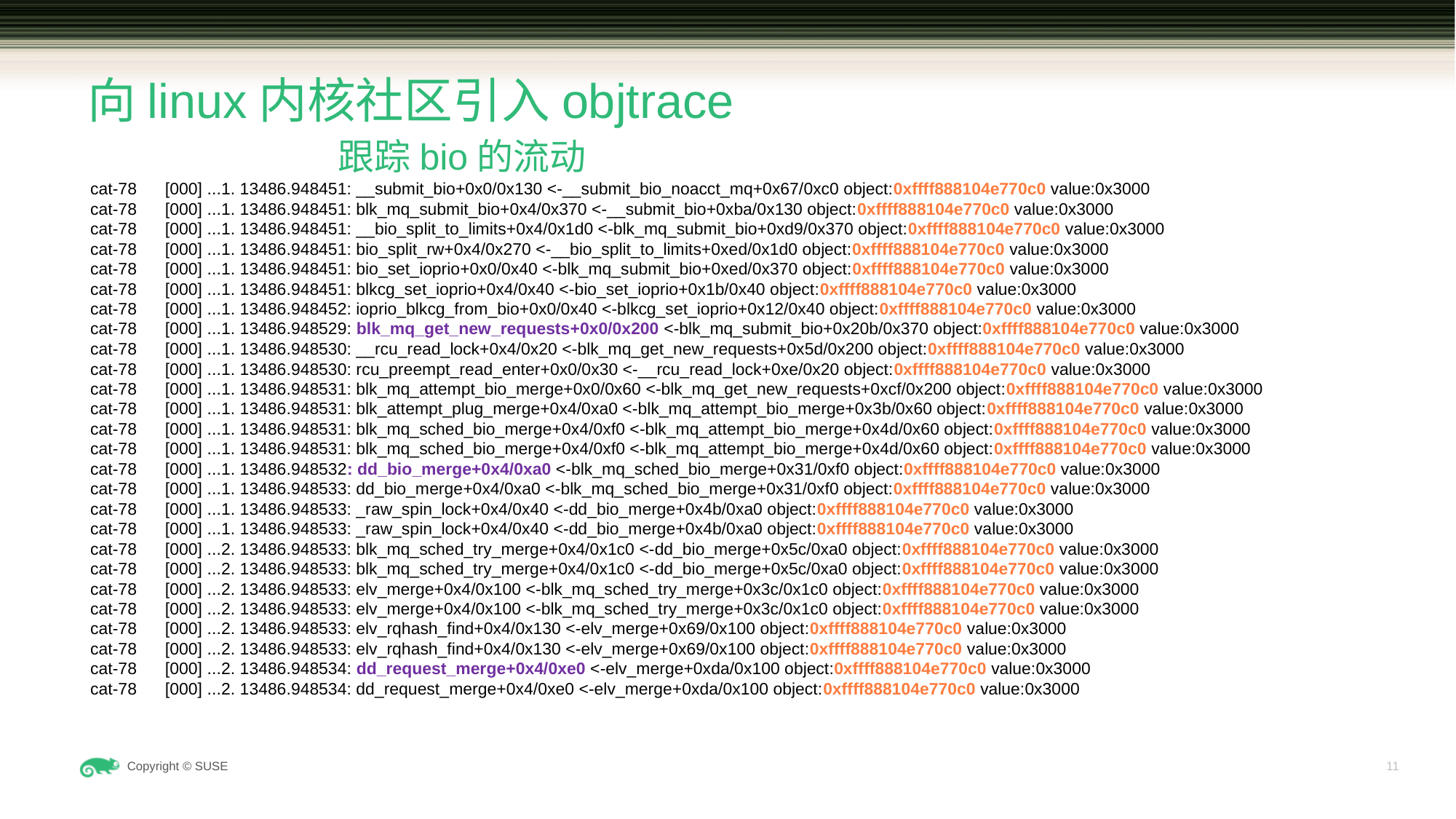

# 向linux内核社区引入objtrace
跟踪bio的流动
             cat-78      [000] ...1. 13486.948451: __submit_bio+0x0/0x130 <-__submit_bio_noacct_mq+0x67/0xc0 object:0xffff888104e770c0 value:0x3000
             cat-78      [000] ...1. 13486.948451: blk_mq_submit_bio+0x4/0x370 <-__submit_bio+0xba/0x130 object:0xffff888104e770c0 value:0x3000
             cat-78      [000] ...1. 13486.948451: __bio_split_to_limits+0x4/0x1d0 <-blk_mq_submit_bio+0xd9/0x370 object:0xffff888104e770c0 value:0x3000
             cat-78      [000] ...1. 13486.948451: bio_split_rw+0x4/0x270 <-__bio_split_to_limits+0xed/0x1d0 object:0xffff888104e770c0 value:0x3000
             cat-78      [000] ...1. 13486.948451: bio_set_ioprio+0x0/0x40 <-blk_mq_submit_bio+0xed/0x370 object:0xffff888104e770c0 value:0x3000
             cat-78      [000] ...1. 13486.948451: blkcg_set_ioprio+0x4/0x40 <-bio_set_ioprio+0x1b/0x40 object:0xffff888104e770c0 value:0x3000
             cat-78      [000] ...1. 13486.948452: ioprio_blkcg_from_bio+0x0/0x40 <-blkcg_set_ioprio+0x12/0x40 object:0xffff888104e770c0 value:0x3000
             cat-78      [000] ...1. 13486.948529: blk_mq_get_new_requests+0x0/0x200 <-blk_mq_submit_bio+0x20b/0x370 object:0xffff888104e770c0 value:0x3000
             cat-78      [000] ...1. 13486.948530: __rcu_read_lock+0x4/0x20 <-blk_mq_get_new_requests+0x5d/0x200 object:0xffff888104e770c0 value:0x3000
             cat-78      [000] ...1. 13486.948530: rcu_preempt_read_enter+0x0/0x30 <-__rcu_read_lock+0xe/0x20 object:0xffff888104e770c0 value:0x3000
             cat-78      [000] ...1. 13486.948531: blk_mq_attempt_bio_merge+0x0/0x60 <-blk_mq_get_new_requests+0xcf/0x200 object:0xffff888104e770c0 value:0x3000
             cat-78      [000] ...1. 13486.948531: blk_attempt_plug_merge+0x4/0xa0 <-blk_mq_attempt_bio_merge+0x3b/0x60 object:0xffff888104e770c0 value:0x3000
             cat-78      [000] ...1. 13486.948531: blk_mq_sched_bio_merge+0x4/0xf0 <-blk_mq_attempt_bio_merge+0x4d/0x60 object:0xffff888104e770c0 value:0x3000
             cat-78      [000] ...1. 13486.948531: blk_mq_sched_bio_merge+0x4/0xf0 <-blk_mq_attempt_bio_merge+0x4d/0x60 object:0xffff888104e770c0 value:0x3000
             cat-78      [000] ...1. 13486.948532: dd_bio_merge+0x4/0xa0 <-blk_mq_sched_bio_merge+0x31/0xf0 object:0xffff888104e770c0 value:0x3000
             cat-78      [000] ...1. 13486.948533: dd_bio_merge+0x4/0xa0 <-blk_mq_sched_bio_merge+0x31/0xf0 object:0xffff888104e770c0 value:0x3000
             cat-78      [000] ...1. 13486.948533: _raw_spin_lock+0x4/0x40 <-dd_bio_merge+0x4b/0xa0 object:0xffff888104e770c0 value:0x3000
             cat-78      [000] ...1. 13486.948533: _raw_spin_lock+0x4/0x40 <-dd_bio_merge+0x4b/0xa0 object:0xffff888104e770c0 value:0x3000
             cat-78      [000] ...2. 13486.948533: blk_mq_sched_try_merge+0x4/0x1c0 <-dd_bio_merge+0x5c/0xa0 object:0xffff888104e770c0 value:0x3000
             cat-78      [000] ...2. 13486.948533: blk_mq_sched_try_merge+0x4/0x1c0 <-dd_bio_merge+0x5c/0xa0 object:0xffff888104e770c0 value:0x3000
             cat-78      [000] ...2. 13486.948533: elv_merge+0x4/0x100 <-blk_mq_sched_try_merge+0x3c/0x1c0 object:0xffff888104e770c0 value:0x3000
             cat-78      [000] ...2. 13486.948533: elv_merge+0x4/0x100 <-blk_mq_sched_try_merge+0x3c/0x1c0 object:0xffff888104e770c0 value:0x3000
             cat-78      [000] ...2. 13486.948533: elv_rqhash_find+0x4/0x130 <-elv_merge+0x69/0x100 object:0xffff888104e770c0 value:0x3000
             cat-78      [000] ...2. 13486.948533: elv_rqhash_find+0x4/0x130 <-elv_merge+0x69/0x100 object:0xffff888104e770c0 value:0x3000
             cat-78      [000] ...2. 13486.948534: dd_request_merge+0x4/0xe0 <-elv_merge+0xda/0x100 object:0xffff888104e770c0 value:0x3000
             cat-78      [000] ...2. 13486.948534: dd_request_merge+0x4/0xe0 <-elv_merge+0xda/0x100 object:0xffff888104e770c0 value:0x3000

11